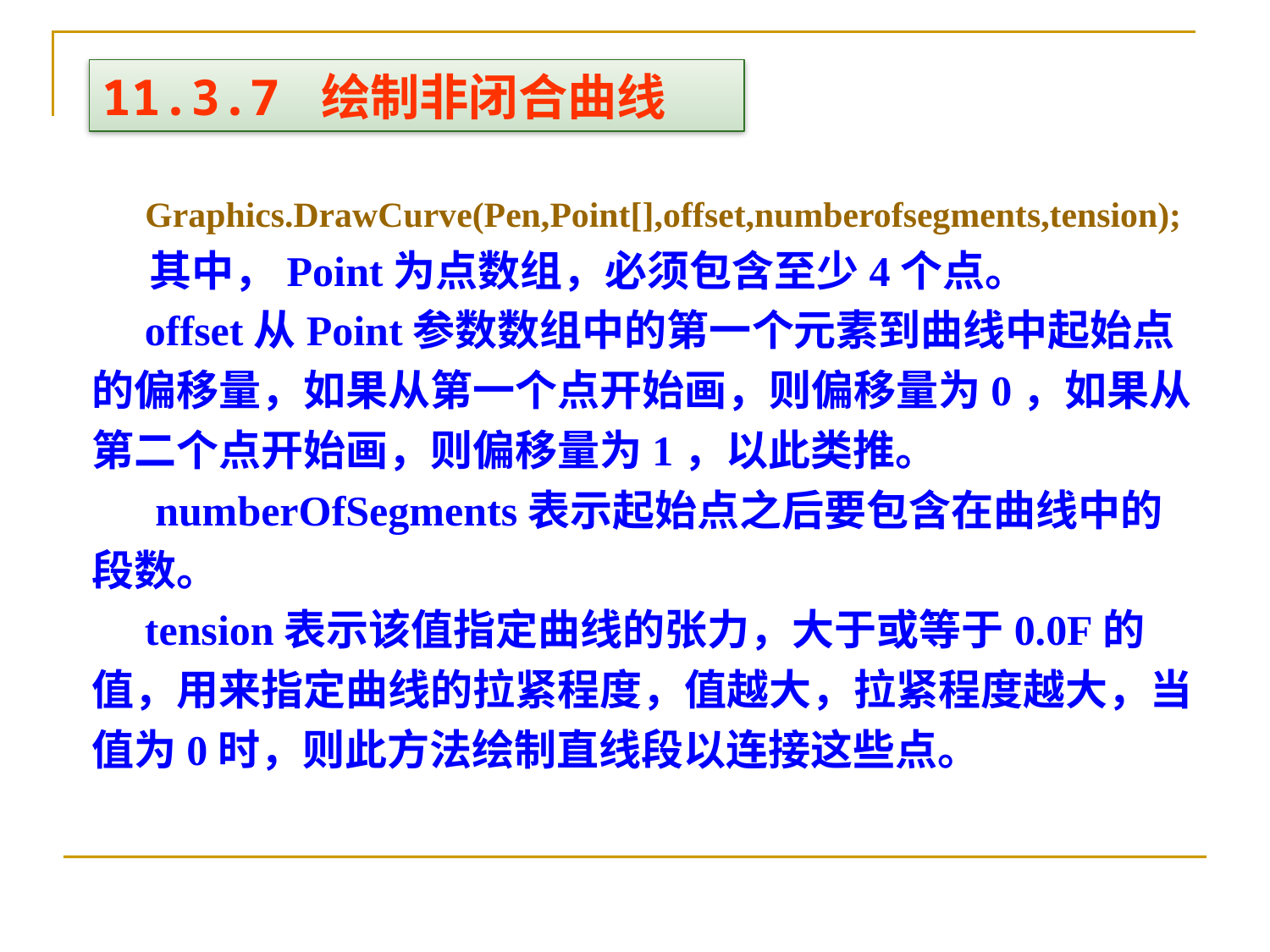

11.3.7 绘制非闭合曲线
      Graphics.DrawCurve(Pen,Point[],offset,numberofsegments,tension);
     其中，Point为点数组，必须包含至少4个点。
     offset从Point参数数组中的第一个元素到曲线中起始点的偏移量，如果从第一个点开始画，则偏移量为0，如果从第二个点开始画，则偏移量为1，以此类推。
      numberOfSegments表示起始点之后要包含在曲线中的段数。
     tension表示该值指定曲线的张力，大于或等于0.0F的值，用来指定曲线的拉紧程度，值越大，拉紧程度越大，当值为0时，则此方法绘制直线段以连接这些点。